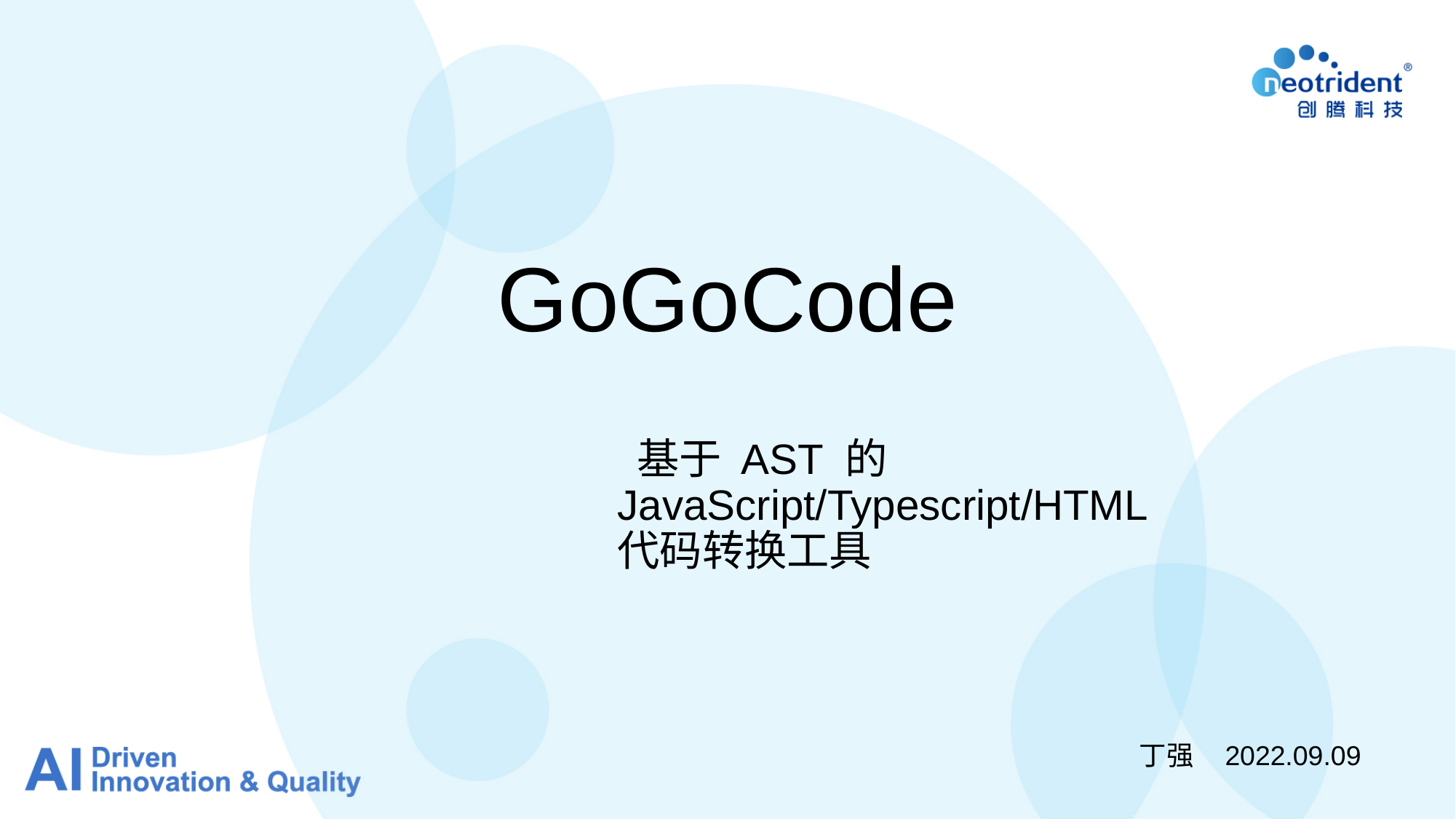

# GoGoCode
 基于 AST 的 JavaScript/Typescript/HTML
代码转换工具
丁强    2022.09.09